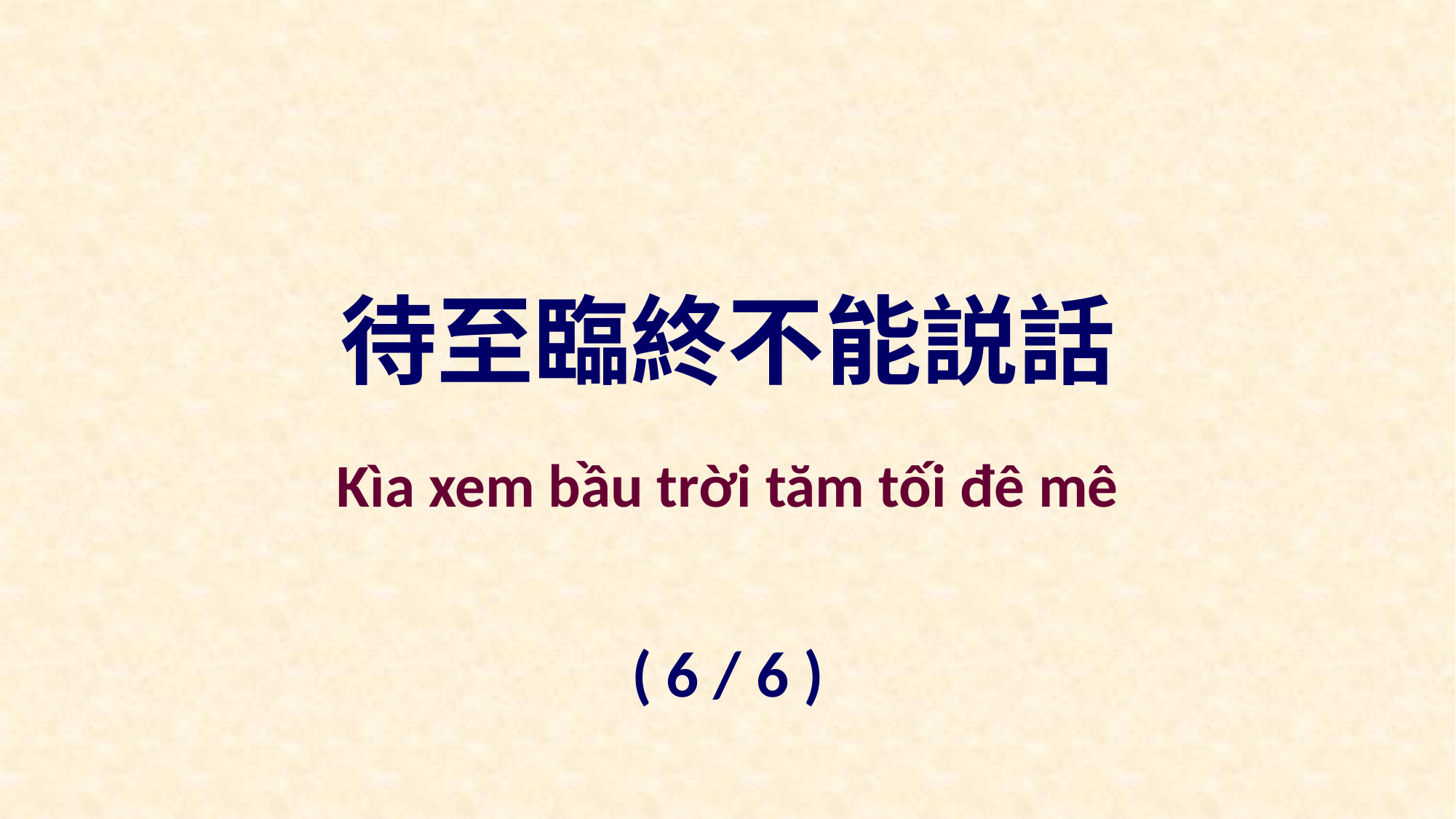

待至臨終不能説話
Kìa xem bầu trời tăm tối đê mê
( 6 / 6 )